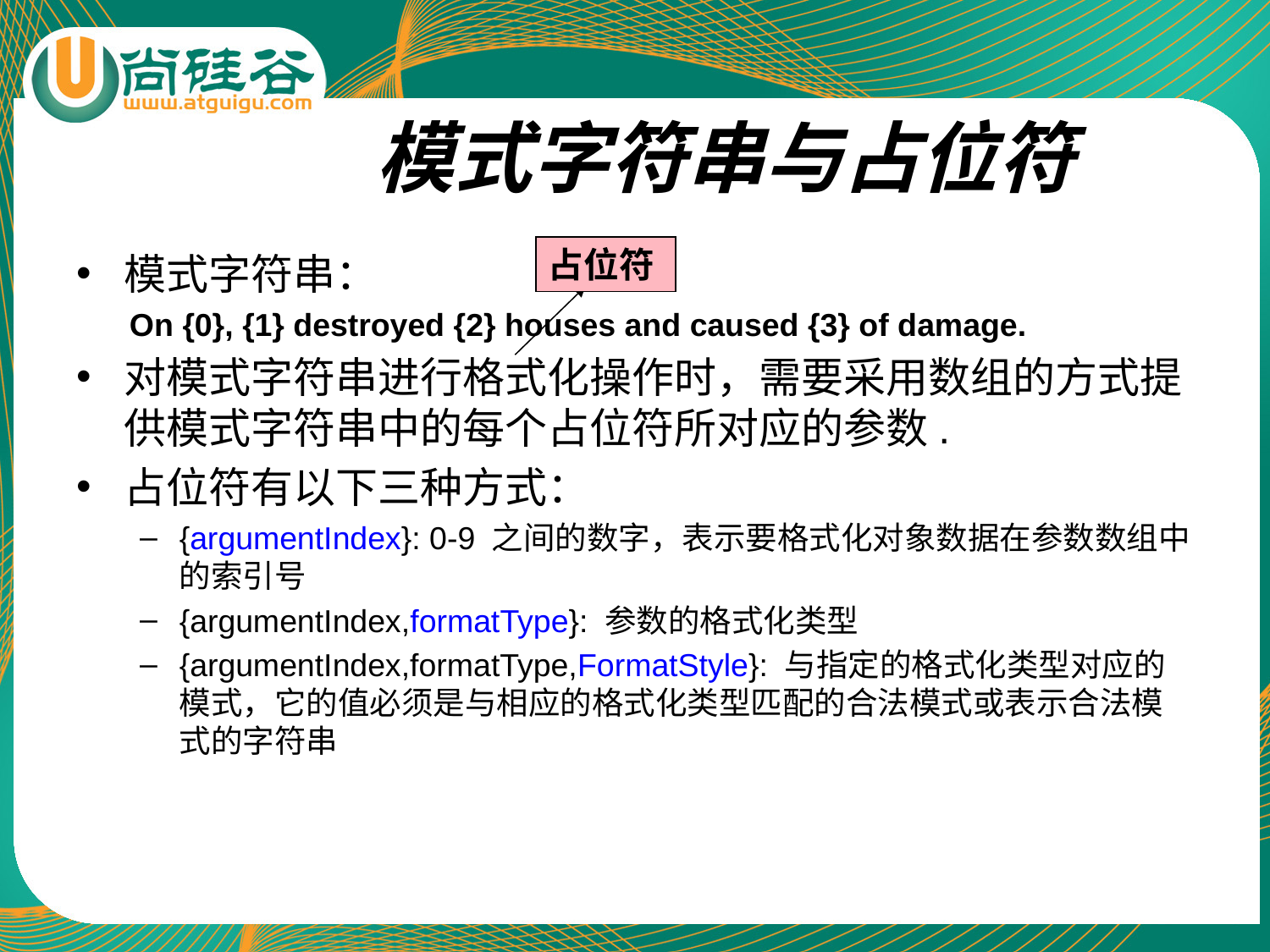

# 模式字符串与占位符
占位符
模式字符串：
      On {0}, {1} destroyed {2} houses and caused {3} of damage.
对模式字符串进行格式化操作时，需要采用数组的方式提供模式字符串中的每个占位符所对应的参数.
占位符有以下三种方式：
{argumentIndex}: 0-9 之间的数字，表示要格式化对象数据在参数数组中的索引号
{argumentIndex,formatType}: 参数的格式化类型
{argumentIndex,formatType,FormatStyle}: 与指定的格式化类型对应的模式，它的值必须是与相应的格式化类型匹配的合法模式或表示合法模式的字符串